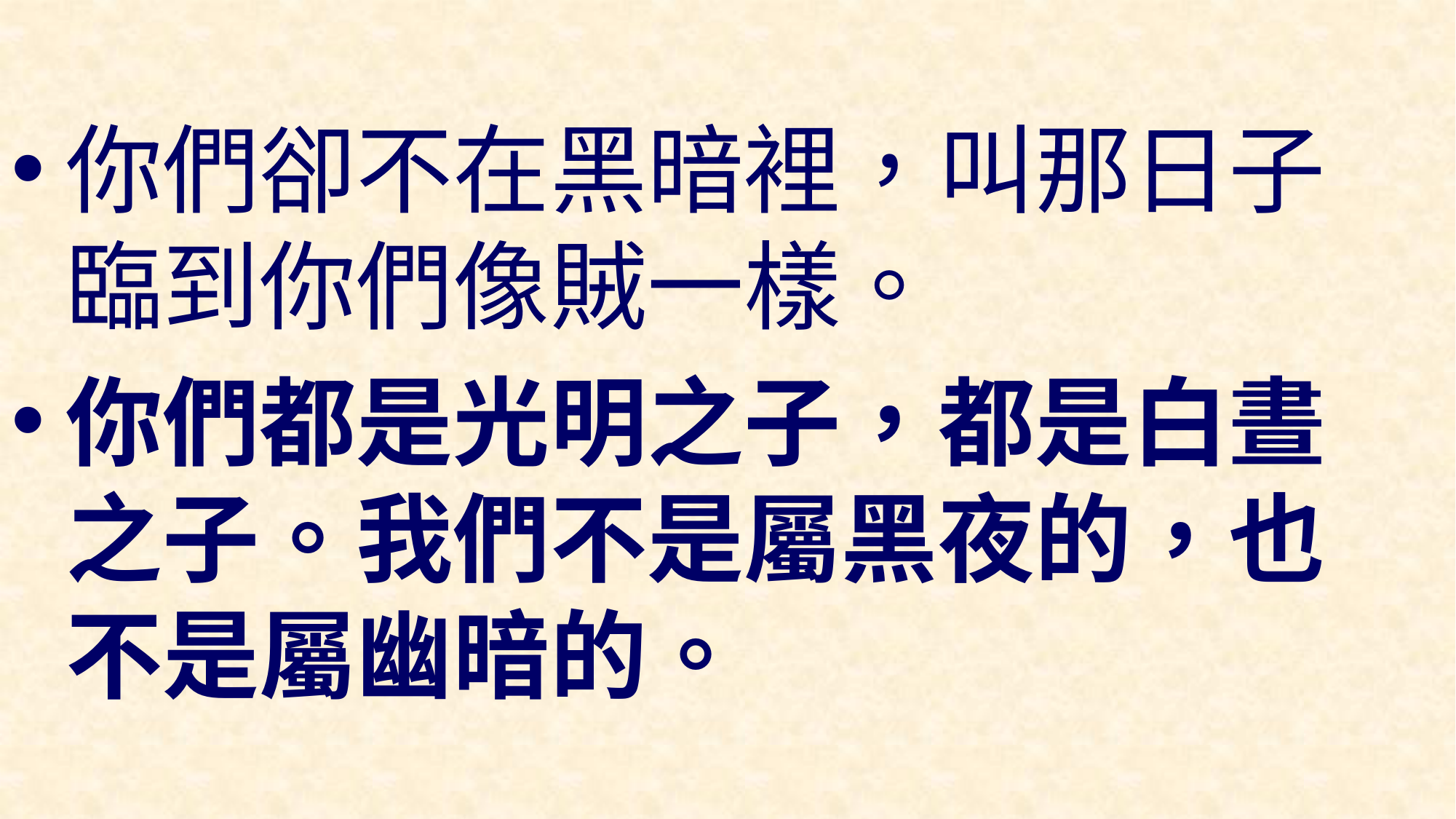

你們卻不在黑暗裡，叫那日子臨到你們像賊一樣。
你們都是光明之子，都是白晝之子。我們不是屬黑夜的，也不是屬幽暗的。